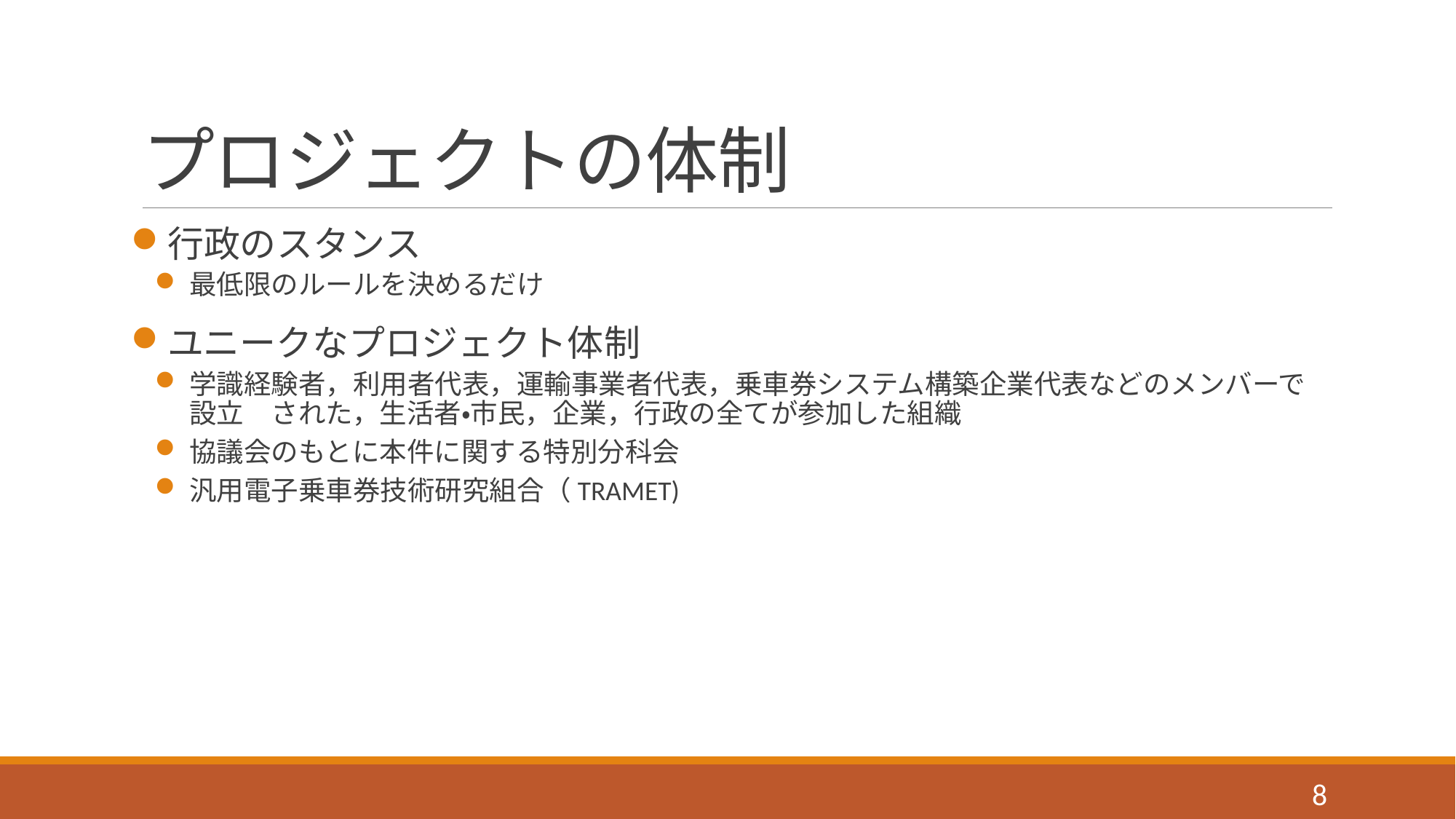

# プロジェクトの体制
行政のスタンス
最低限のルールを決めるだけ
ユニークなプロジェクト体制
学識経験者，利用者代表，運輸事業者代表，乗車券システム構築企業代表などのメンバーで設立　された，生活者・市民，企業，行政の全てが参加した組織
協議会のもとに本件に関する特別分科会
汎用電子乗車券技術研究組合（TRAMET)
8